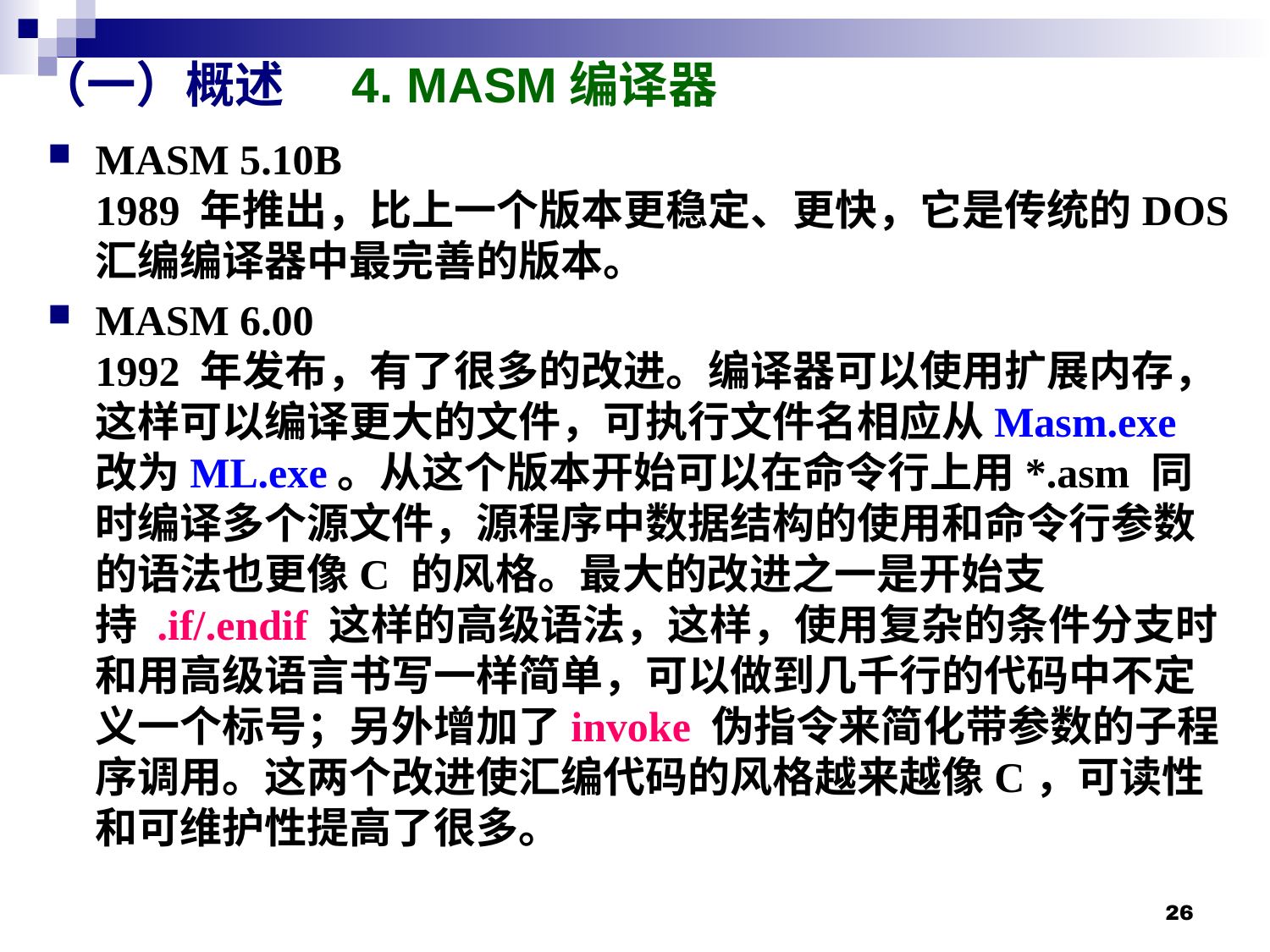

# （一）概述     4. MASM编译器
MASM 5.10B
1989 年推出，比上一个版本更稳定、更快，它是传统的DOS 汇编编译器中最完善的版本。
MASM 6.00
1992 年发布，有了很多的改进。编译器可以使用扩展内存，这样可以编译更大的文件，可执行文件名相应从Masm.exe 改为ML.exe。从这个版本开始可以在命令行上用*.asm 同时编译多个源文件，源程序中数据结构的使用和命令行参数的语法也更像C 的风格。最大的改进之一是开始支持 .if/.endif 这样的高级语法，这样，使用复杂的条件分支时和用高级语言书写一样简单，可以做到几千行的代码中不定义一个标号；另外增加了invoke 伪指令来简化带参数的子程序调用。这两个改进使汇编代码的风格越来越像C，可读性和可维护性提高了很多。
26